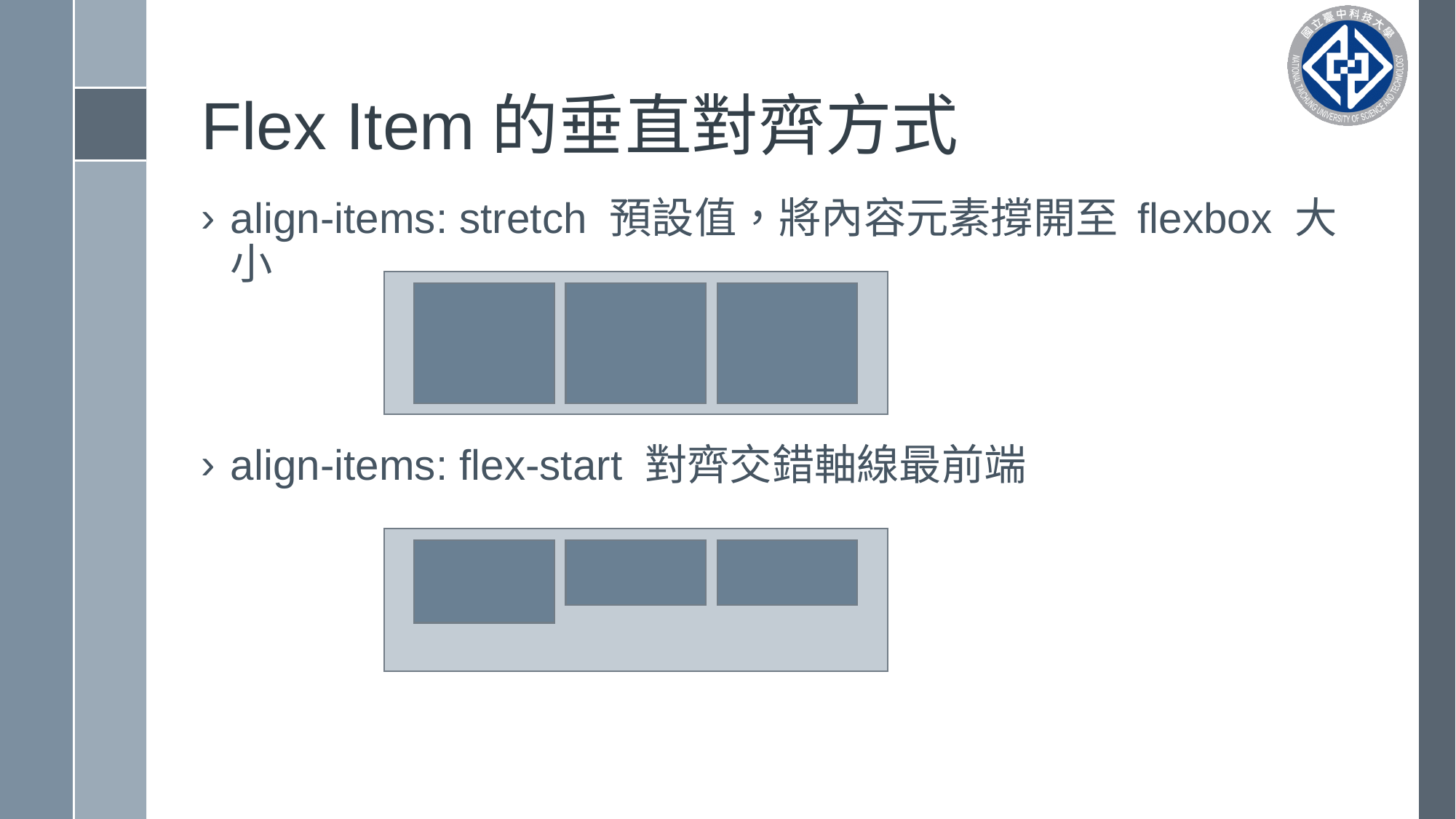

# Flex Item的垂直對齊方式
align-items: stretch 預設值，將內容元素撐開至 flexbox 大小

align-items: flex-start 對齊交錯軸線最前端